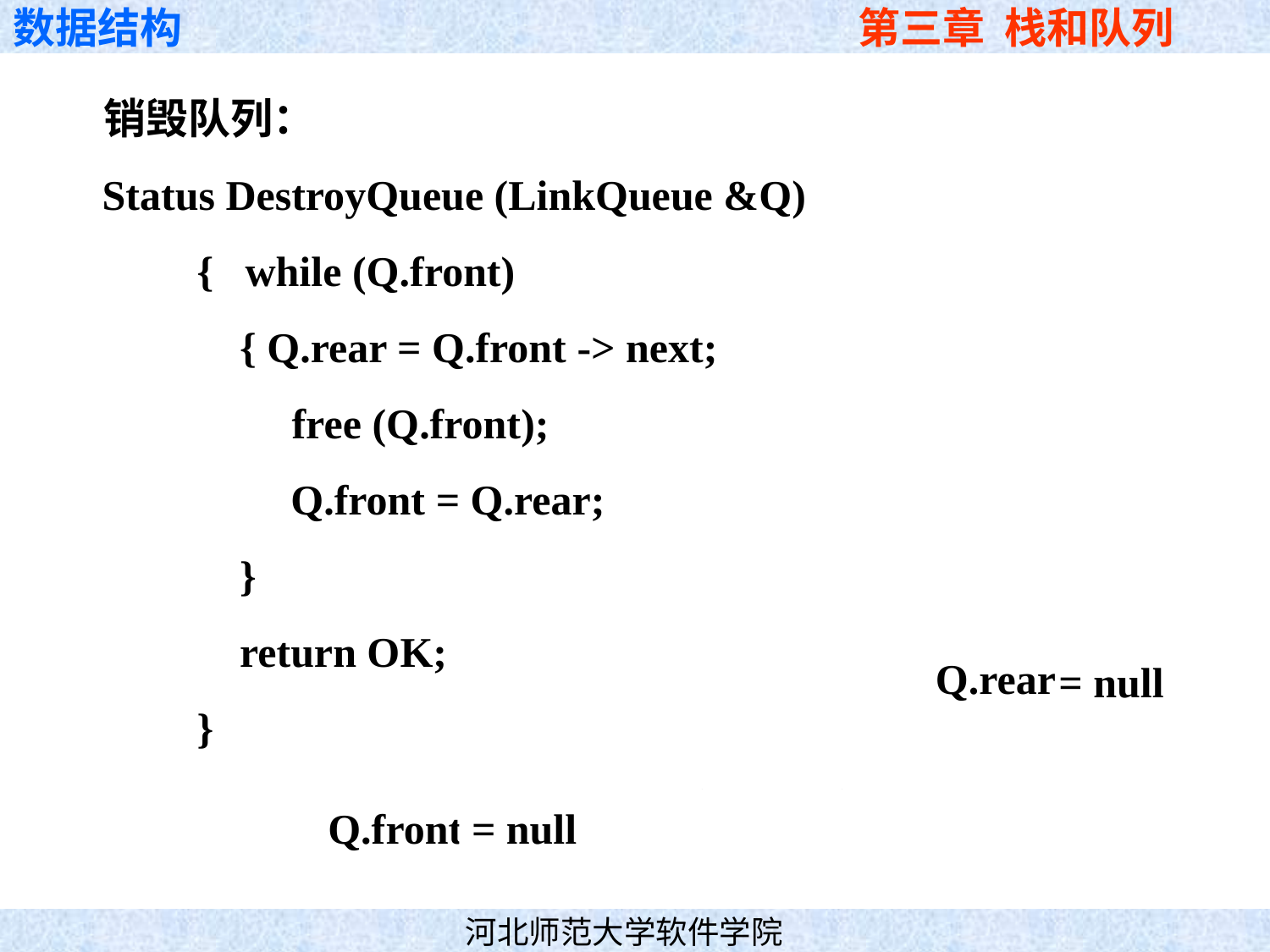

销毁队列：
Status DestroyQueue (LinkQueue &Q)
　　{   while (Q.front)
             { Q.rear = Q.front -> next;
    　　　free (Q.front);
   　　　 Q.front = Q.rear;
             }
             return OK;
　　}

 Q.rear
= null

Q.front
= null

a1

a2

a3
^